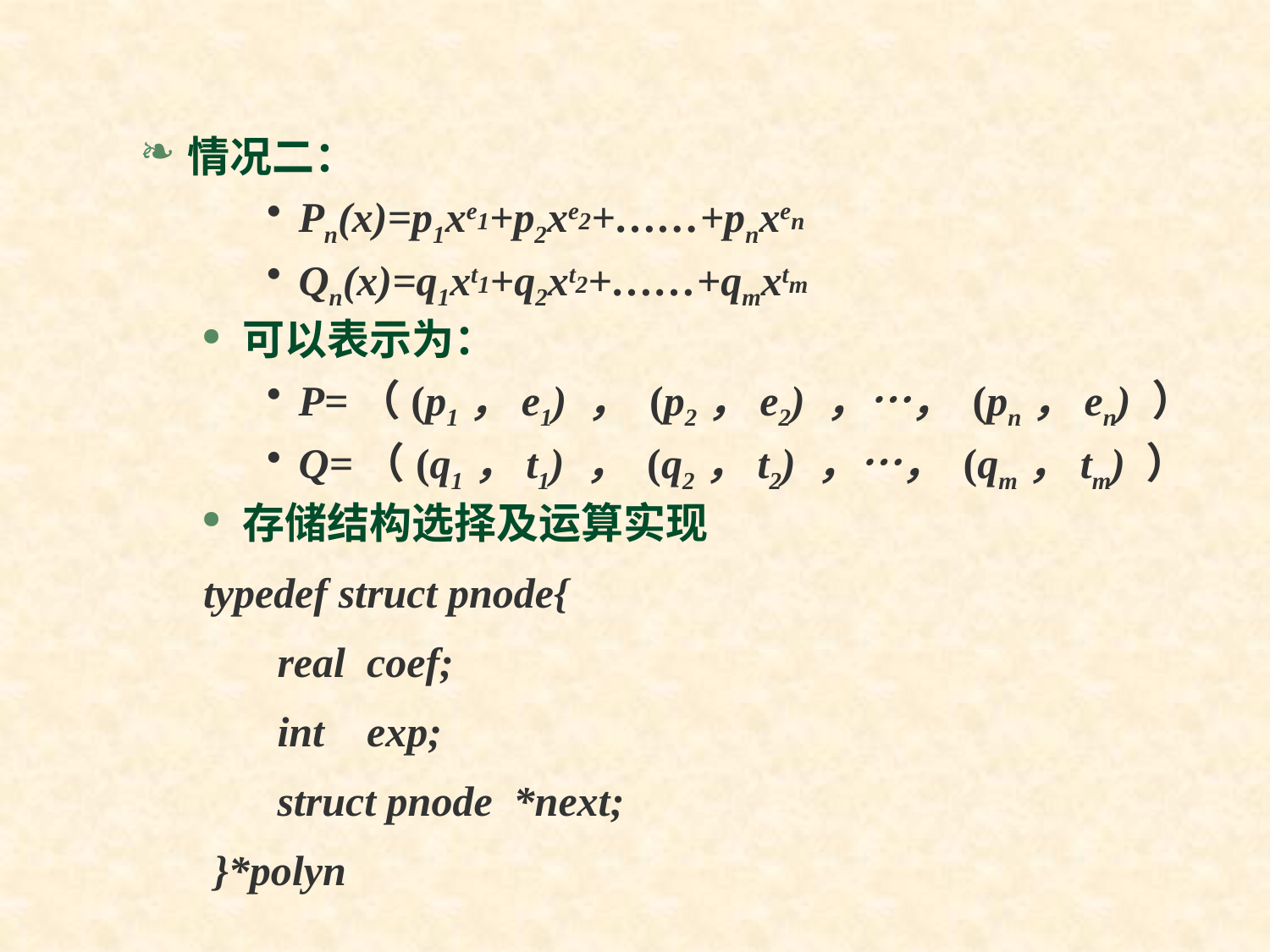

情况二：
Pn(x)=p1xe1+p2xe2+……+pnxen
Qn(x)=q1xt1+q2xt2+……+qmxtm
可以表示为：
P=（(p1，e1) ， (p2，e2) ，…， (pn，en) ）
Q=（(q1，t1) ， (q2，t2) ，…， (qm，tm) ）
存储结构选择及运算实现
typedef struct pnode{
       real  coef;
       int    exp;
       struct pnode  *next;
 }*polyn